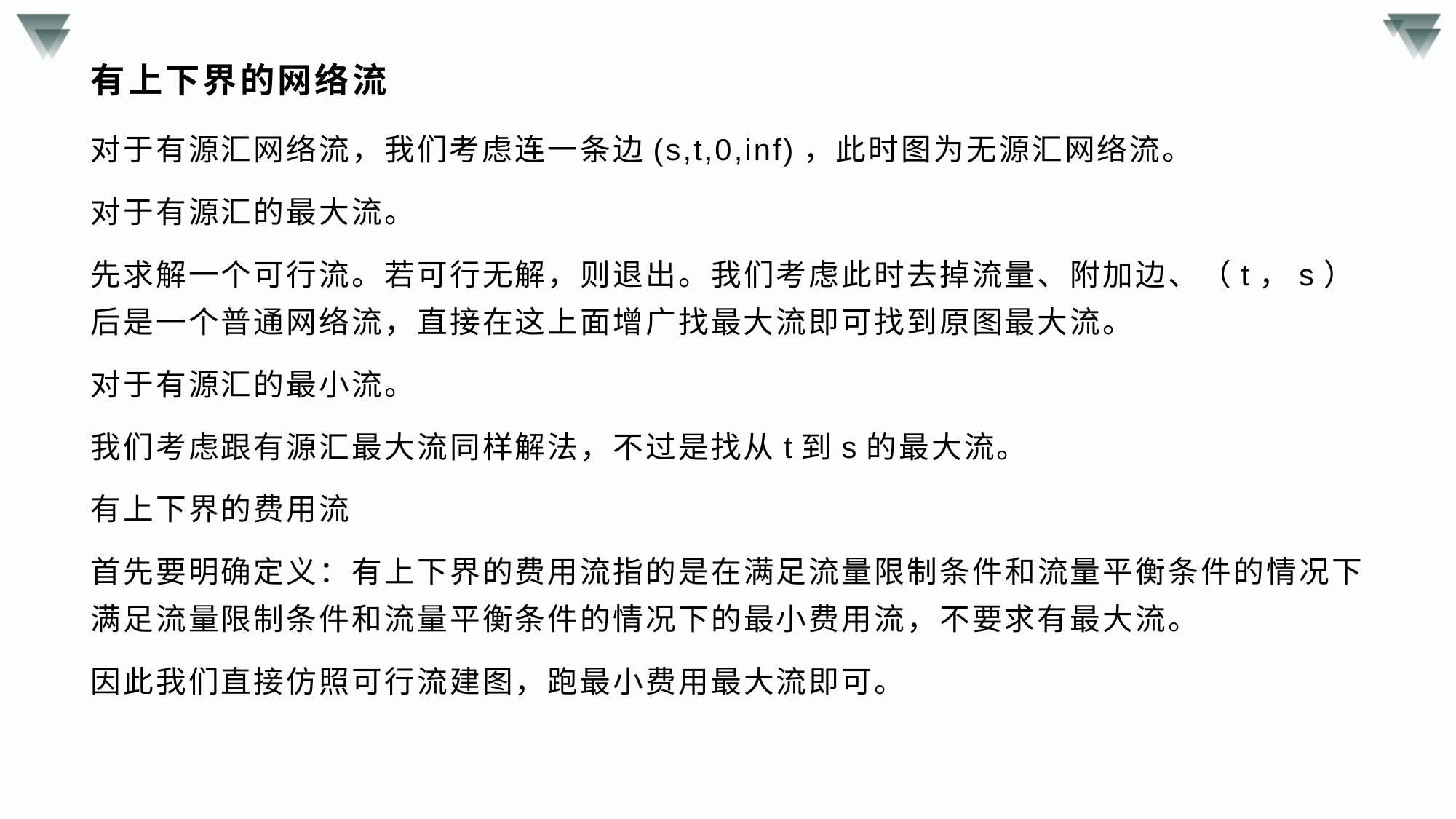

# 有上下界的网络流
对于有源汇网络流，我们考虑连一条边(s,t,0,inf)，此时图为无源汇网络流。
对于有源汇的最大流。
先求解一个可行流。若可行无解，则退出。我们考虑此时去掉流量、附加边、（t，s）后是一个普通网络流，直接在这上面增广找最大流即可找到原图最大流。
对于有源汇的最小流。
我们考虑跟有源汇最大流同样解法，不过是找从t到s的最大流。
有上下界的费用流
首先要明确定义：有上下界的费用流指的是在满足流量限制条件和流量平衡条件的情况下满足流量限制条件和流量平衡条件的情况下的最小费用流，不要求有最大流。
因此我们直接仿照可行流建图，跑最小费用最大流即可。